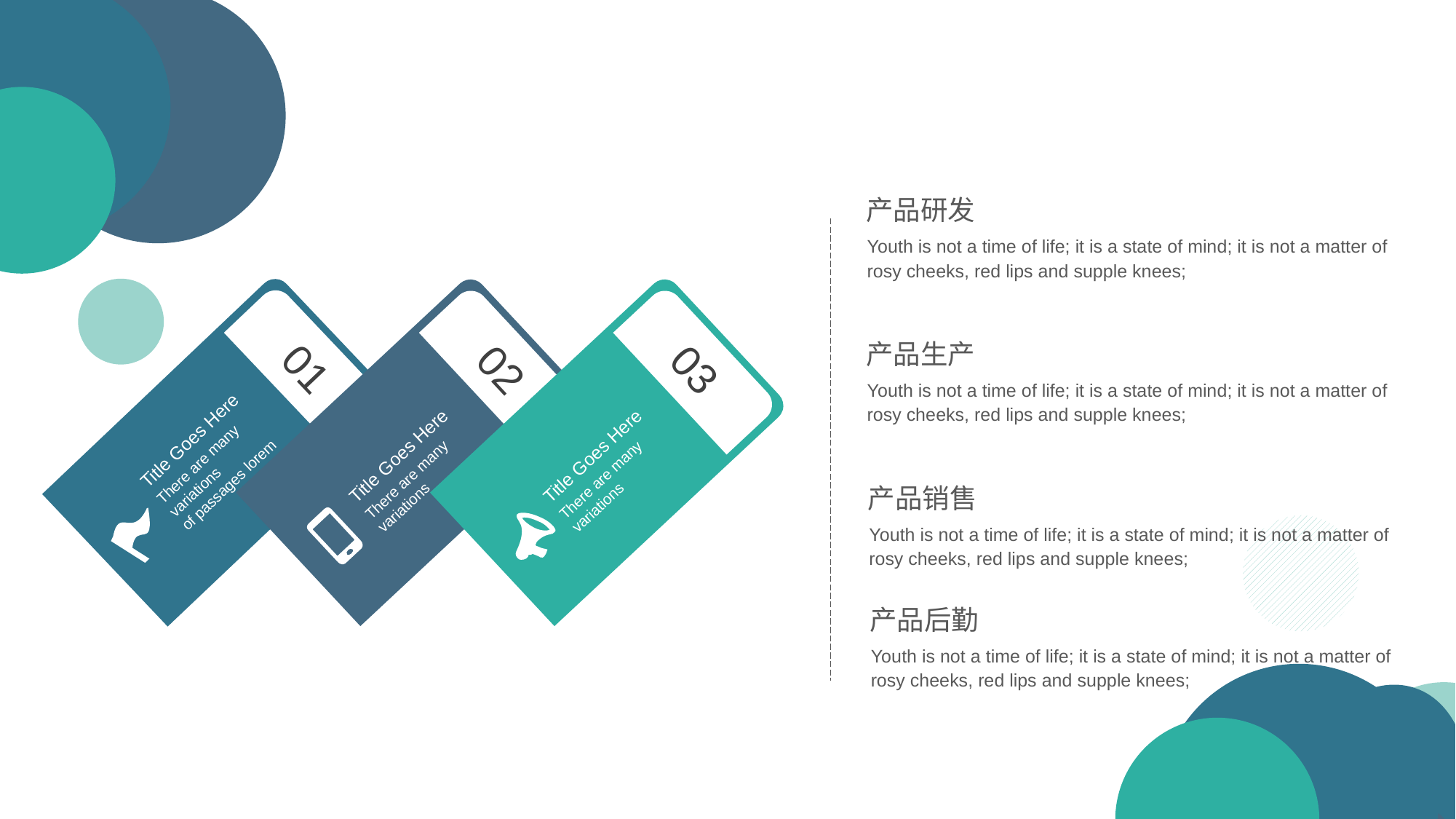

产品研发
Youth is not a time of life; it is a state of mind; it is not a matter of rosy cheeks, red lips and supple knees;
产品生产

01
Title Goes Here
There are many variations
of passages lorem

02
Title Goes Here
There are many variations

03
Title Goes Here
There are many variations

Youth is not a time of life; it is a state of mind; it is not a matter of rosy cheeks, red lips and supple knees;
产品销售

Youth is not a time of life; it is a state of mind; it is not a matter of rosy cheeks, red lips and supple knees;
产品后勤

Youth is not a time of life; it is a state of mind; it is not a matter of rosy cheeks, red lips and supple knees;